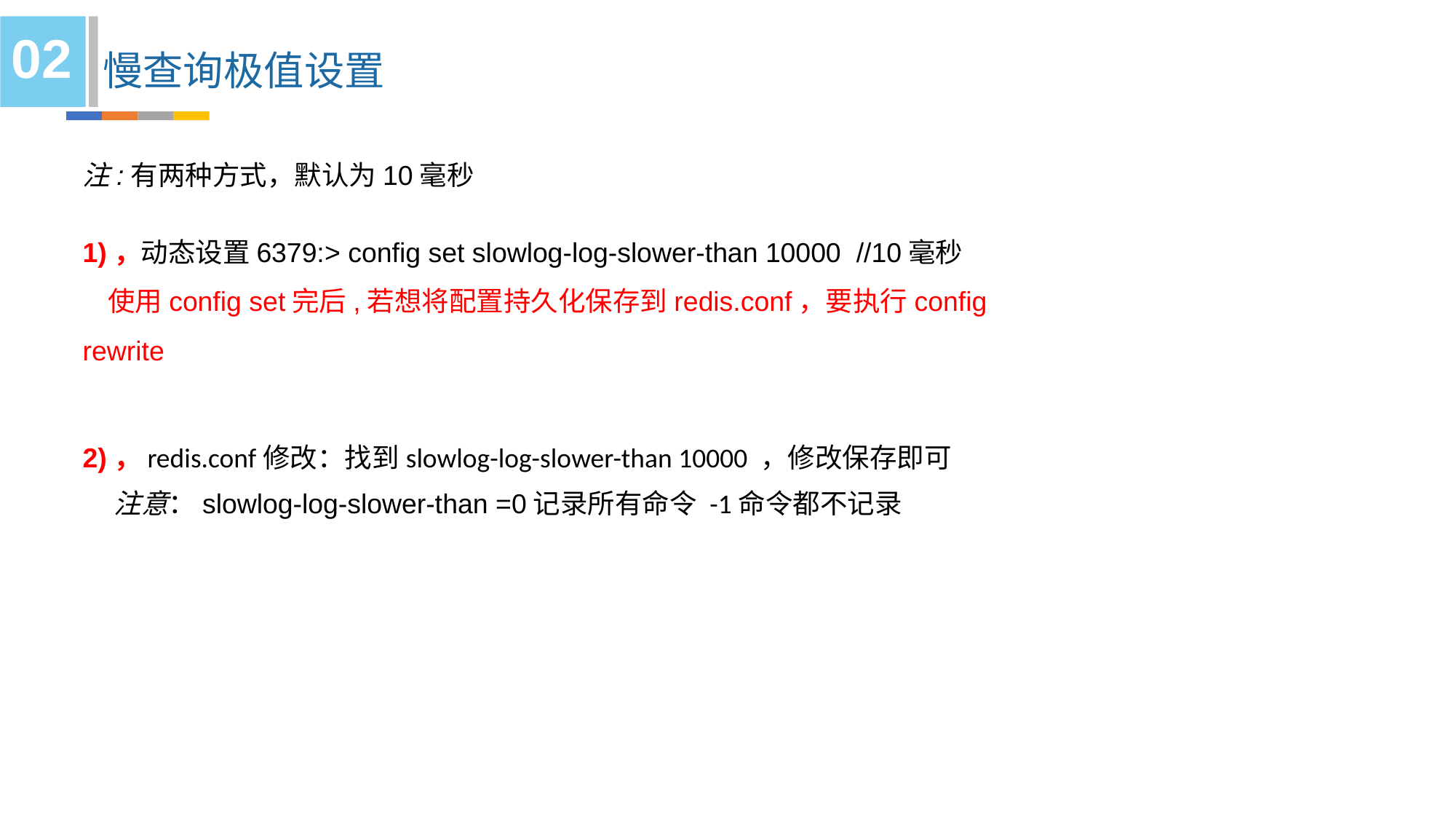

02
慢查询极值设置

注:有两种方式，默认为10毫秒
1)，动态设置6379:> config set slowlog-log-slower-than 10000  //10毫秒   使用config set完后,若想将配置持久化保存到redis.conf，要执行config rewrite

2)，redis.conf修改：找到slowlog-log-slower-than 10000 ，修改保存即可    注意：slowlog-log-slower-than =0记录所有命令 -1命令都不记录